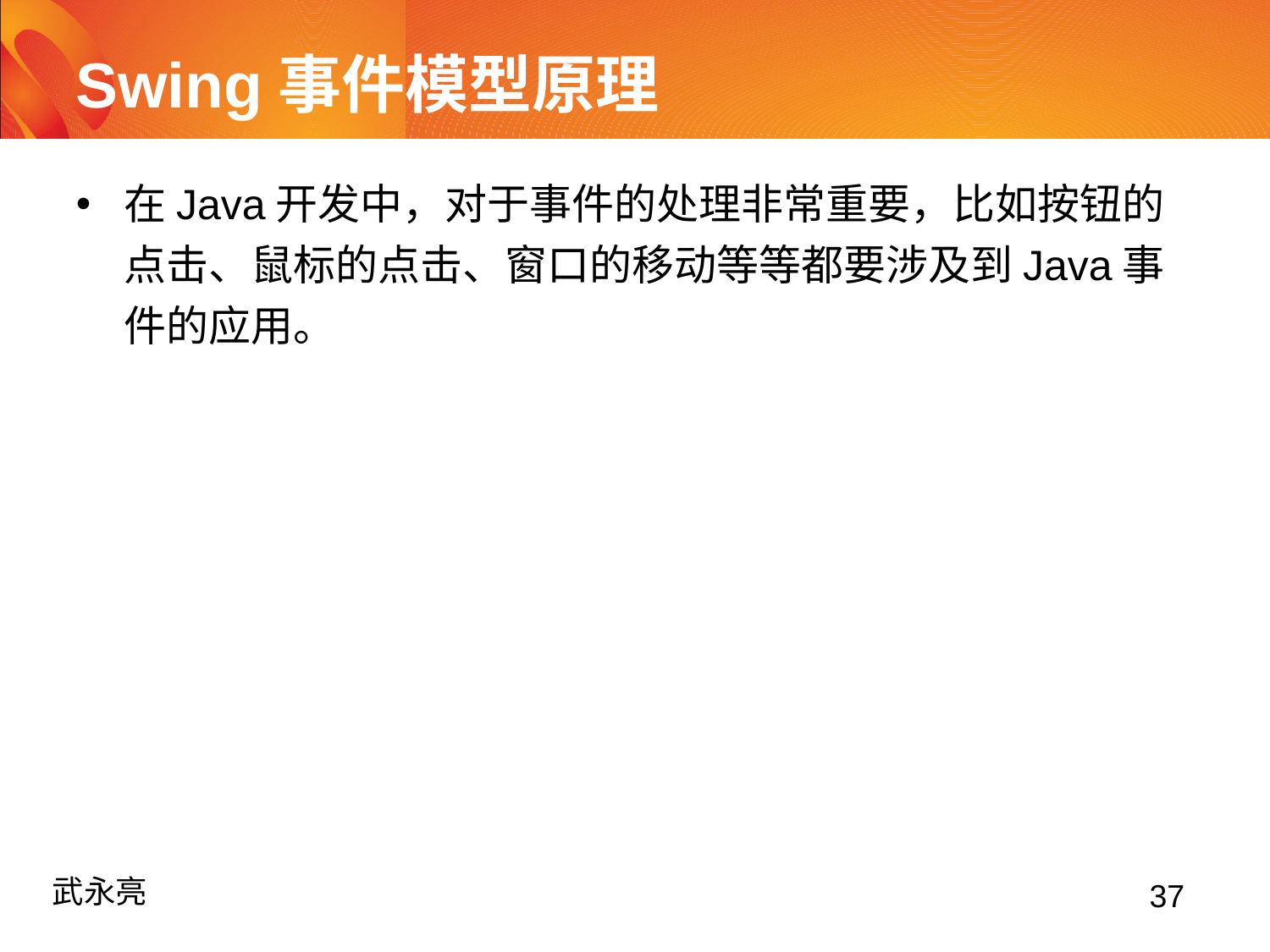

# Swing事件模型原理
在Java开发中，对于事件的处理非常重要，比如按钮的点击、鼠标的点击、窗口的移动等等都要涉及到Java事件的应用。